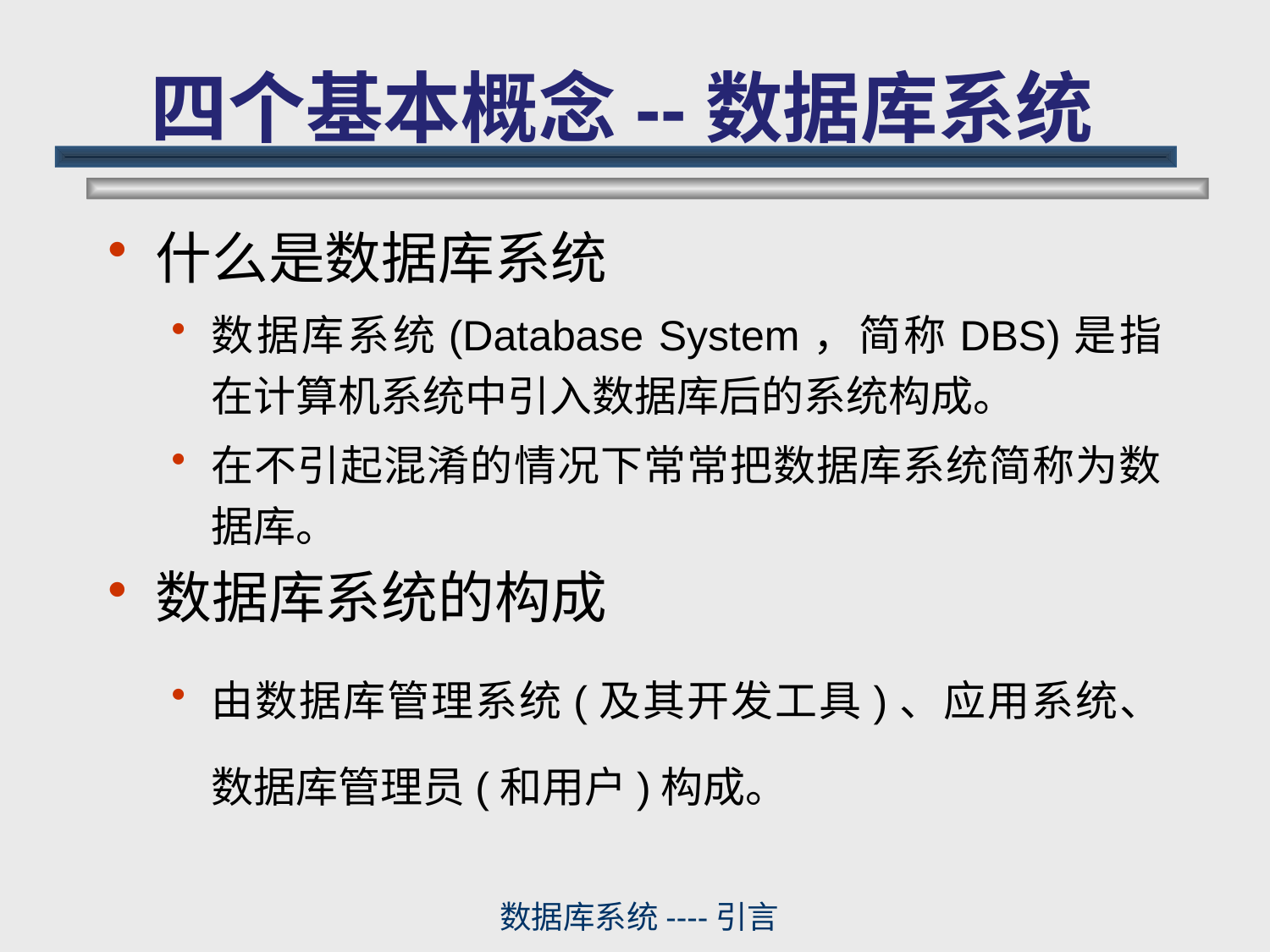

# 四个基本概念--数据库系统
什么是数据库系统
数据库系统(Database System，简称DBS)是指在计算机系统中引入数据库后的系统构成。
在不引起混淆的情况下常常把数据库系统简称为数据库。
数据库系统的构成
由数据库管理系统(及其开发工具)、应用系统、数据库管理员(和用户)构成。
数据库系统----引言